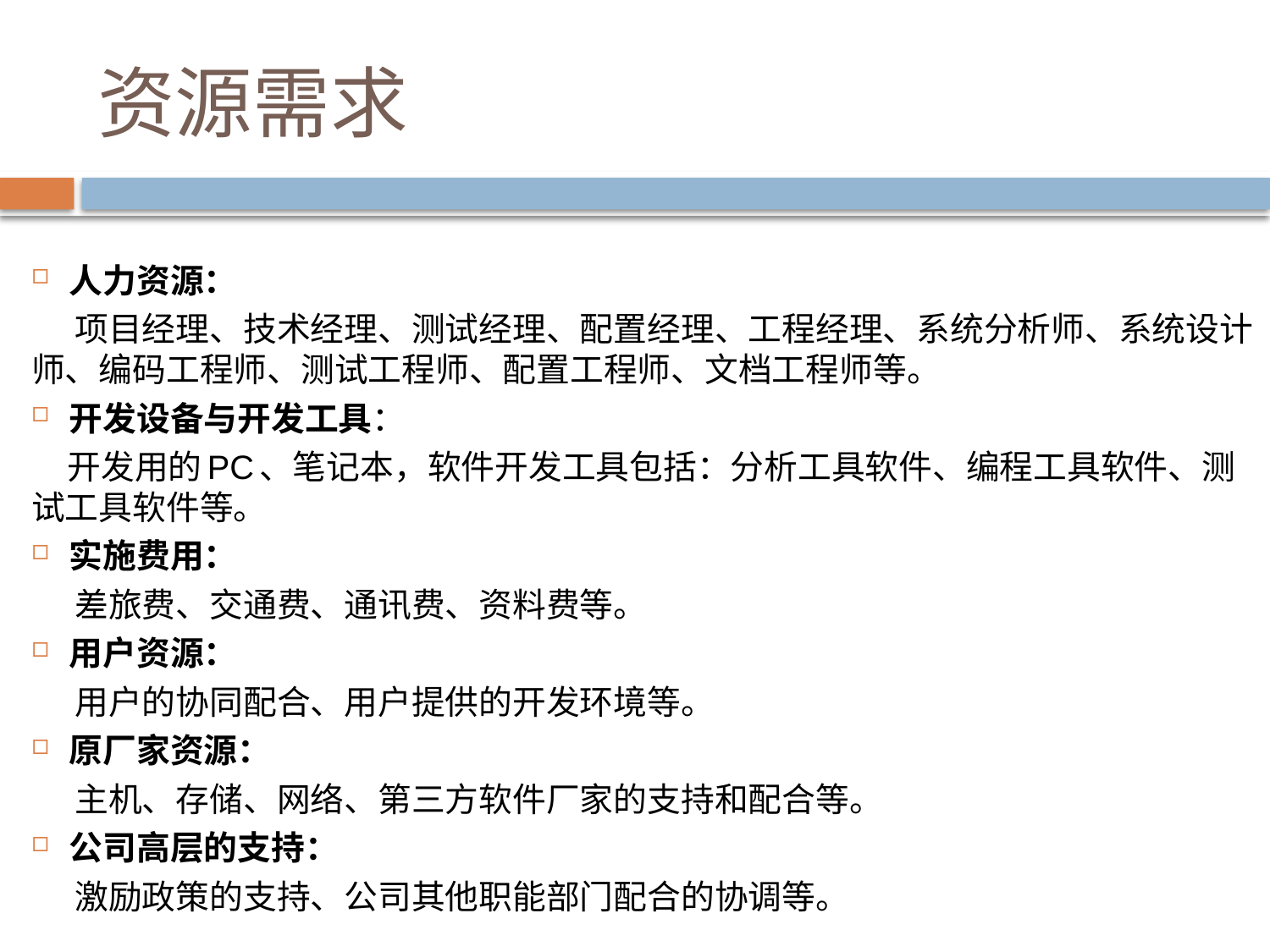

# 资源需求
人力资源：
     项目经理、技术经理、测试经理、配置经理、工程经理、系统分析师、系统设计师、编码工程师、测试工程师、配置工程师、文档工程师等。
开发设备与开发工具：
    开发用的PC、笔记本，软件开发工具包括：分析工具软件、编程工具软件、测试工具软件等。
实施费用：
     差旅费、交通费、通讯费、资料费等。
用户资源：
     用户的协同配合、用户提供的开发环境等。
原厂家资源：
     主机、存储、网络、第三方软件厂家的支持和配合等。
公司高层的支持：
     激励政策的支持、公司其他职能部门配合的协调等。